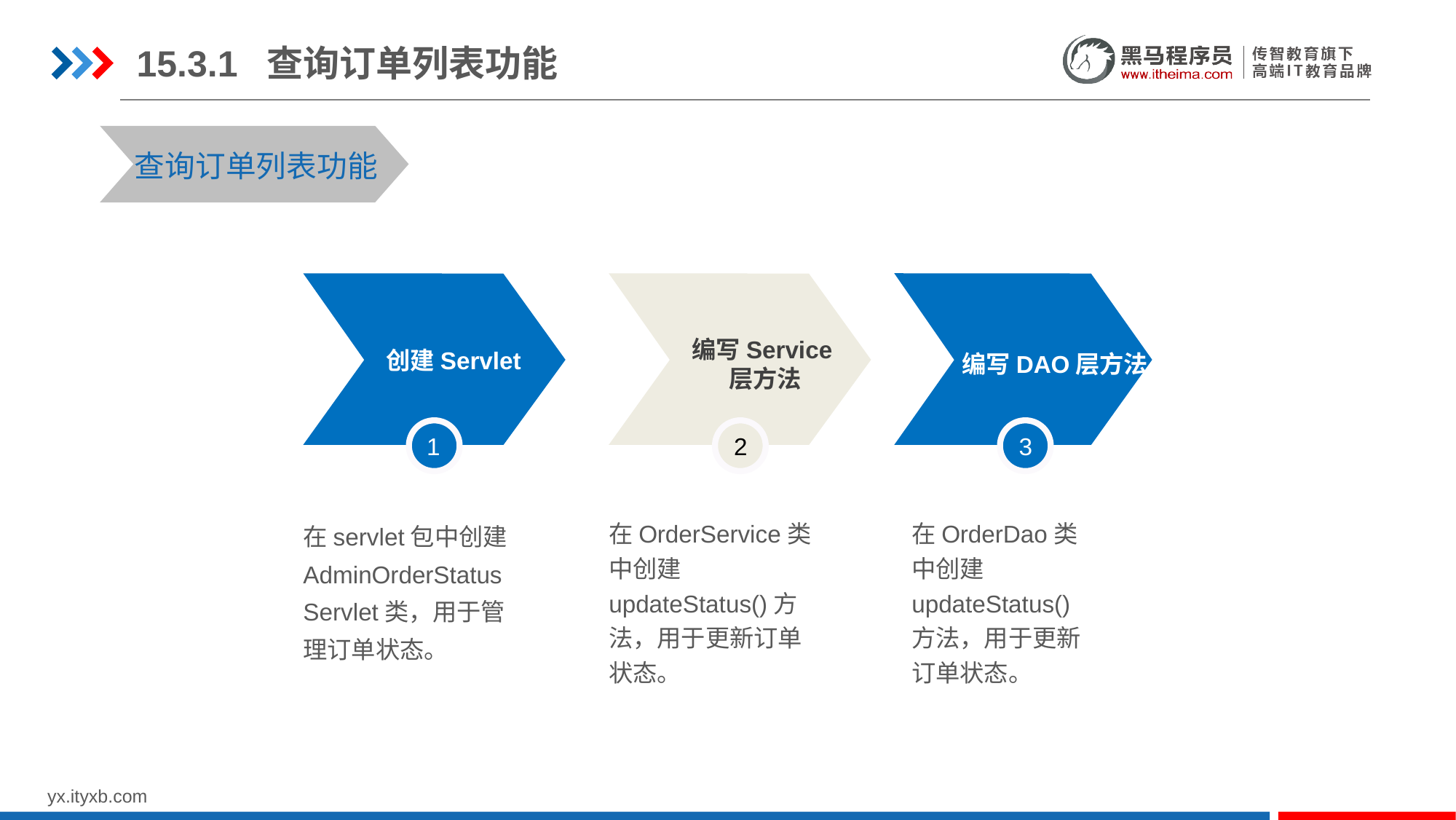

15.3.1  查询订单列表功能

查询订单列表功能

创建Servlet

编写Service层方法

编写DAO层方法

1

2

3
在servlet包中创建AdminOrderStatusServlet类，用于管理订单状态。
在OrderService类中创建updateStatus()方法，用于更新订单状态。
在OrderDao类中创建updateStatus()方法，用于更新订单状态。